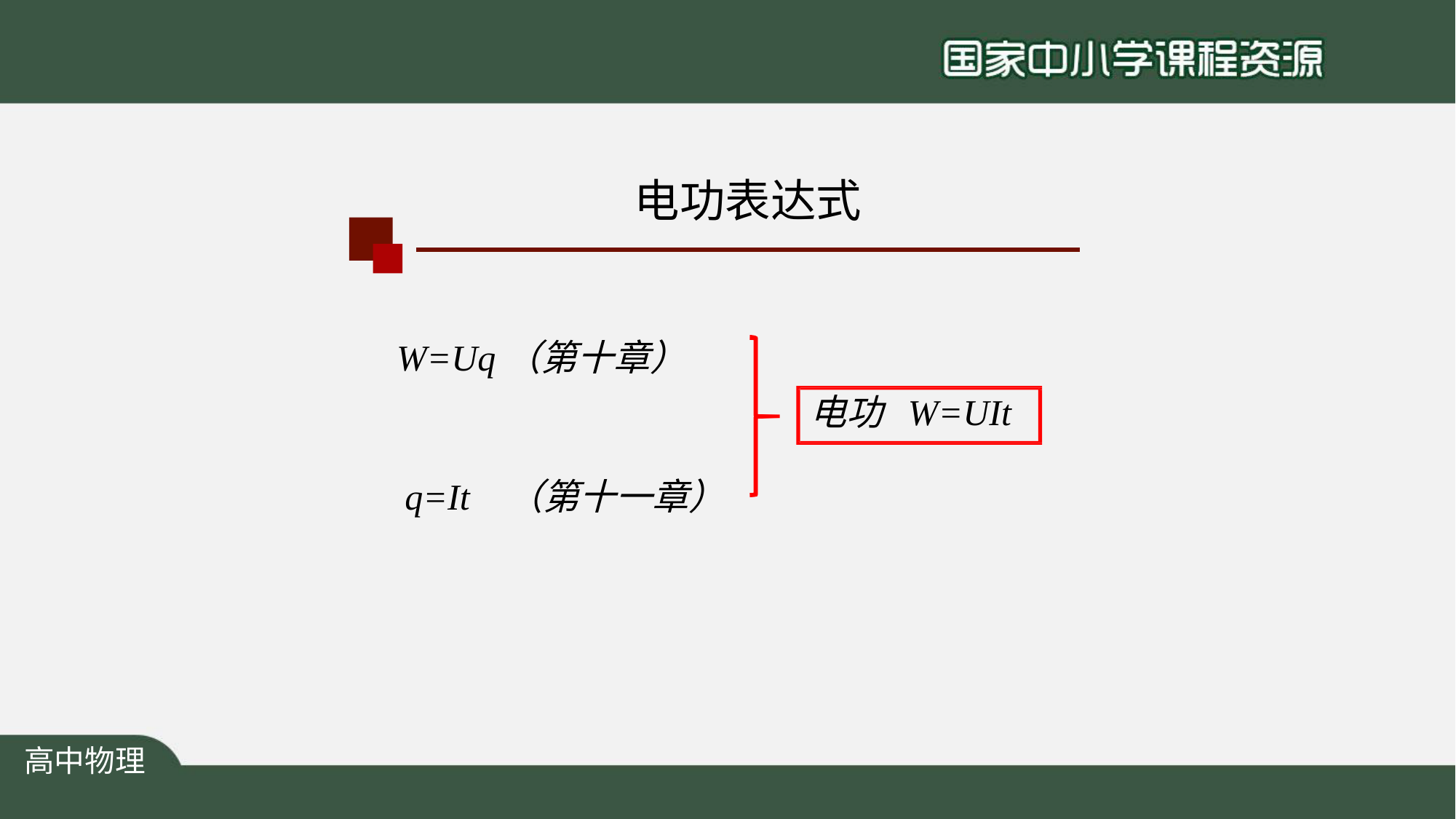

# 电功表达式

W=Uq（第十章）
电功	W=UIt
q=It	（第十一章）

高中物理